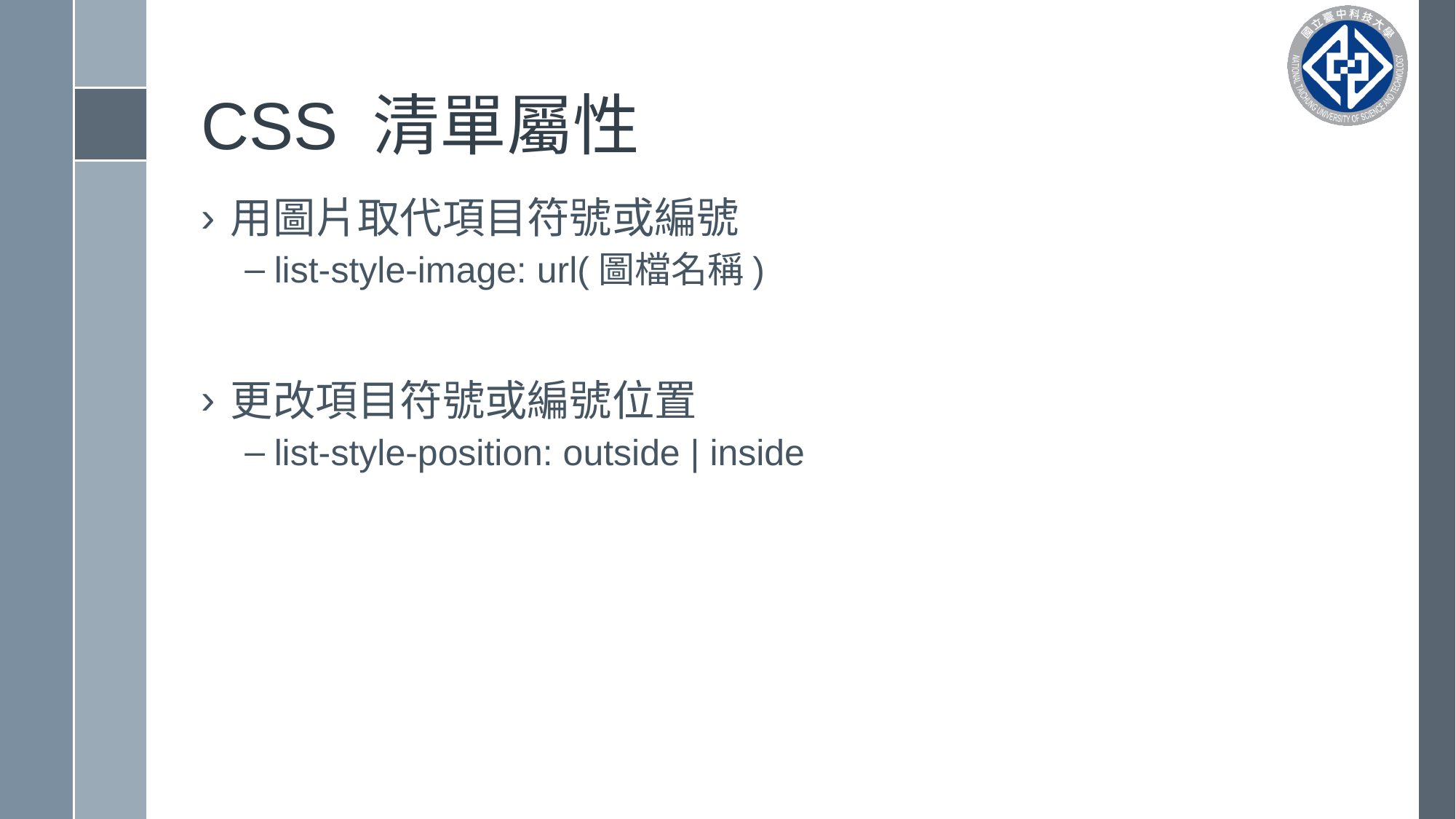

# CSS 清單屬性
用圖片取代項目符號或編號
list-style-image: url(圖檔名稱)

更改項目符號或編號位置
list-style-position: outside | inside